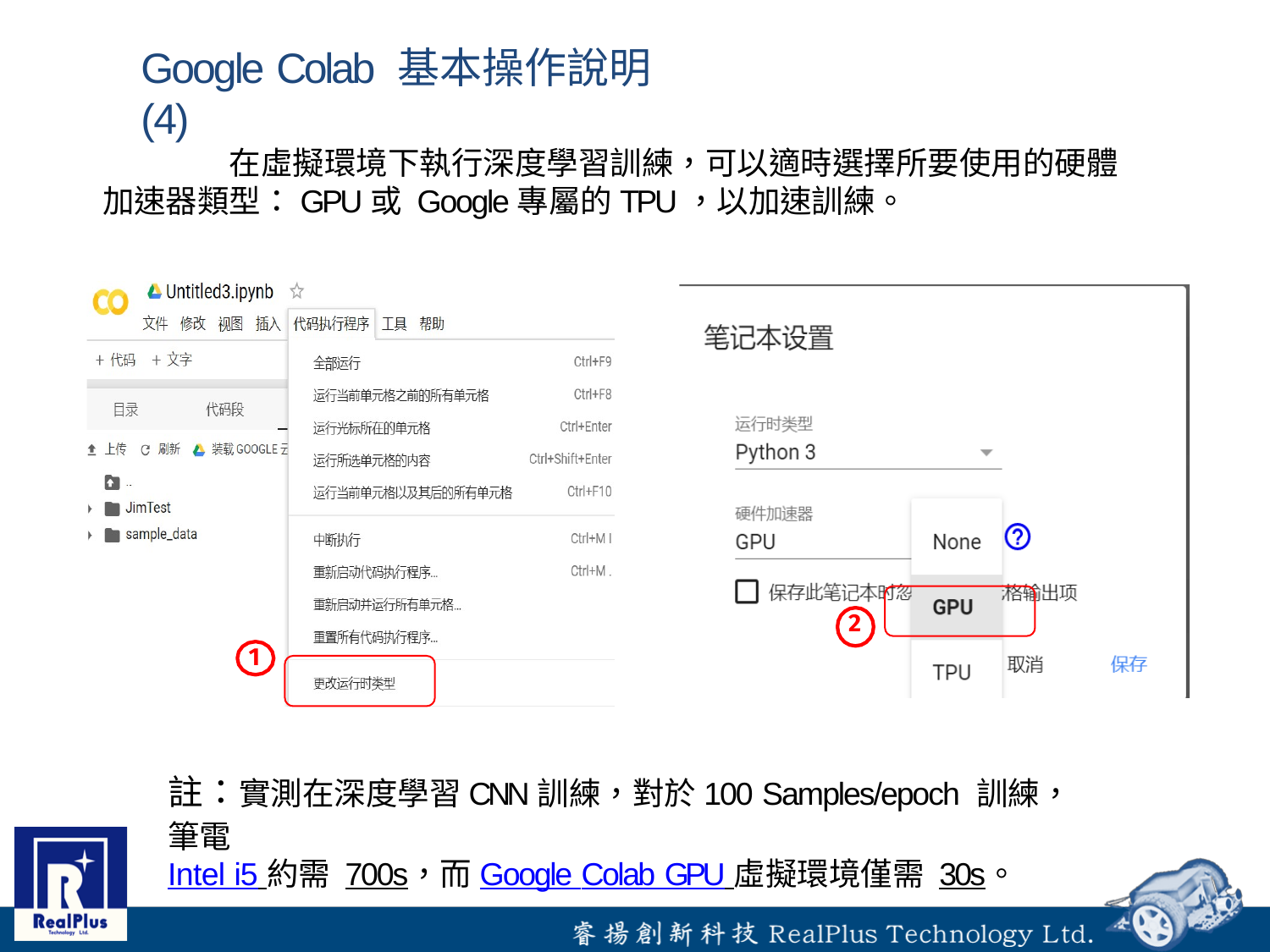

# Google Colab 基本操作說明(4)
在虛擬環境下執行深度學習訓練，可以適時選擇所要使用的硬體
加速器類型：GPU或 Google專屬的TPU，以加速訓練。

2

1

註：實測在深度學習CNN訓練，對於100 Samples/epoch 訓練，筆電
Intel i5 約需 700s，而Google Colab GPU 虛擬環境僅需 30s。